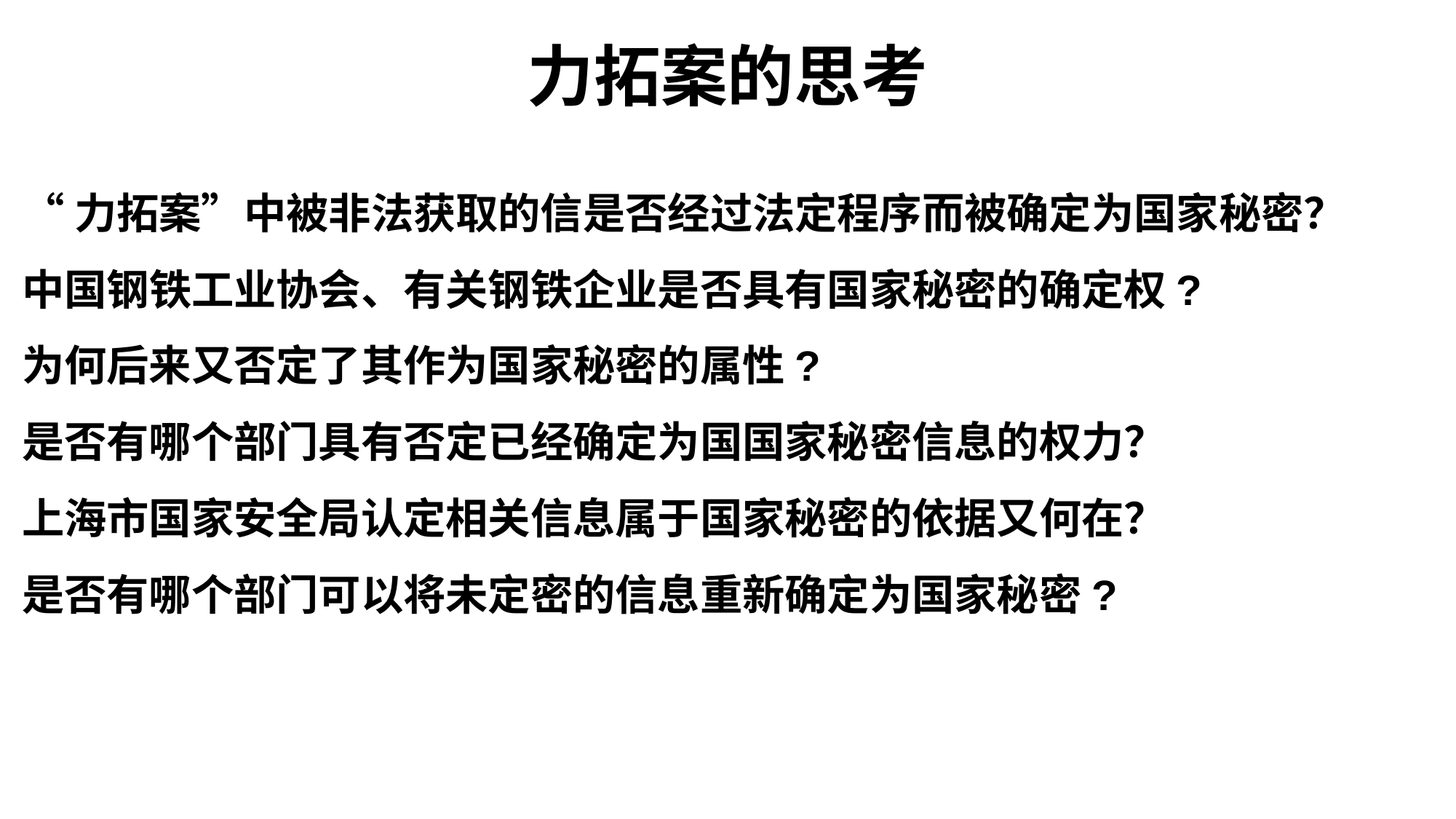

# 力拓案的思考
“力拓案”中被非法获取的信是否经过法定程序而被确定为国家秘密？
中国钢铁工业协会、有关钢铁企业是否具有国家秘密的确定权?
为何后来又否定了其作为国家秘密的属性?
是否有哪个部门具有否定已经确定为国国家秘密信息的权力？
上海市国家安全局认定相关信息属于国家秘密的依据又何在？
是否有哪个部门可以将未定密的信息重新确定为国家秘密?